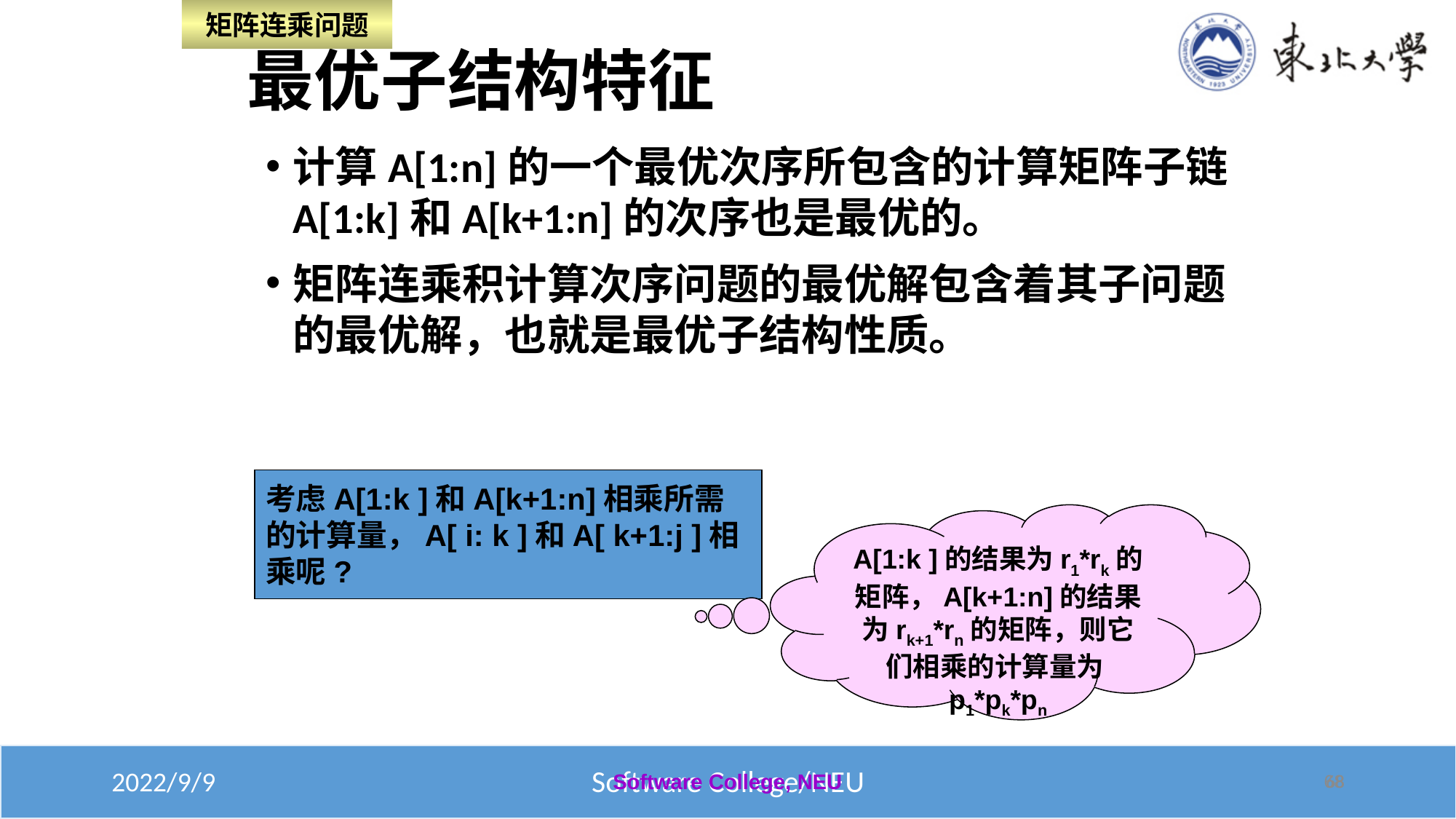

矩阵连乘问题
# 最优子结构特征
计算A[1:n]的一个最优次序所包含的计算矩阵子链A[1:k]和A[k+1:n]的次序也是最优的。
矩阵连乘积计算次序问题的最优解包含着其子问题的最优解，也就是最优子结构性质。
考虑A[1:k ]和A[k+1:n]相乘所需的计算量，A[ i: k ]和A[ k+1:j ]相乘呢?
A[1:k ]的结果为r1*rk的矩阵，A[k+1:n]的结果为rk+1*rn的矩阵，则它们相乘的计算量为p1*pk*pn
Software College, NEU
68